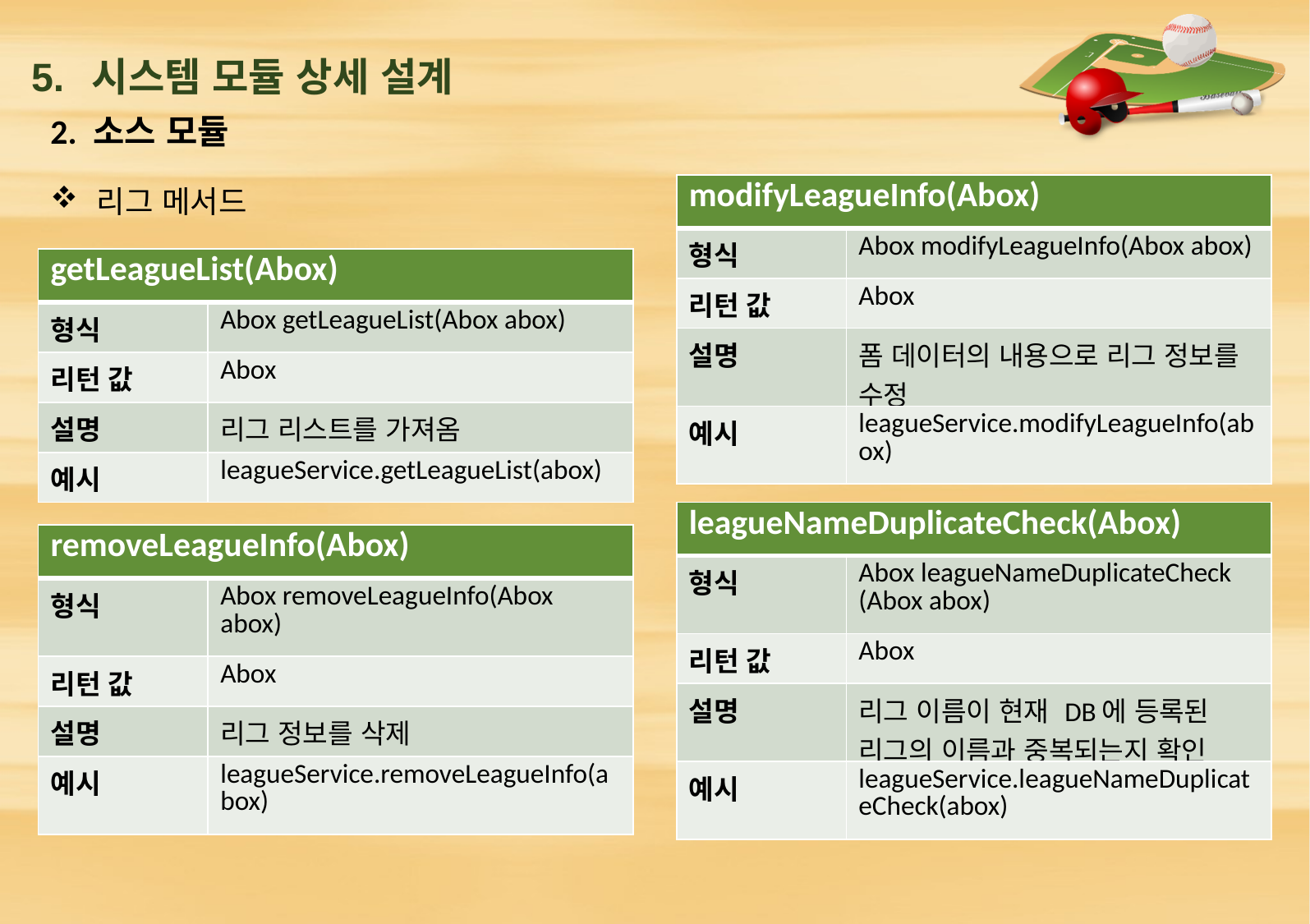

5. 시스템 모듈 상세 설계
2. 소스 모듈
| modifyLeagueInfo(Abox) |  |
| --- | --- |
| 형식 | Abox modifyLeagueInfo(Abox abox) |
| 리턴 값 | Abox |
| 설명 | 폼 데이터의 내용으로 리그 정보를 수정 |
| 예시 | leagueService.modifyLeagueInfo(abox) |
리그 메서드
| getLeagueList(Abox) |  |
| --- | --- |
| 형식 | Abox getLeagueList(Abox abox) |
| 리턴 값 | Abox |
| 설명 | 리그 리스트를 가져옴 |
| 예시 | leagueService.getLeagueList(abox) |
| leagueNameDuplicateCheck(Abox) |  |
| --- | --- |
| 형식 | Abox leagueNameDuplicateCheck (Abox abox) |
| 리턴 값 | Abox |
| 설명 | 리그 이름이 현재 DB에 등록된 리그의 이름과 중복되는지 확인 |
| 예시 | leagueService.leagueNameDuplicateCheck(abox) |
| removeLeagueInfo(Abox) |  |
| --- | --- |
| 형식 | Abox removeLeagueInfo(Abox abox) |
| 리턴 값 | Abox |
| 설명 | 리그 정보를 삭제 |
| 예시 | leagueService.removeLeagueInfo(abox) |